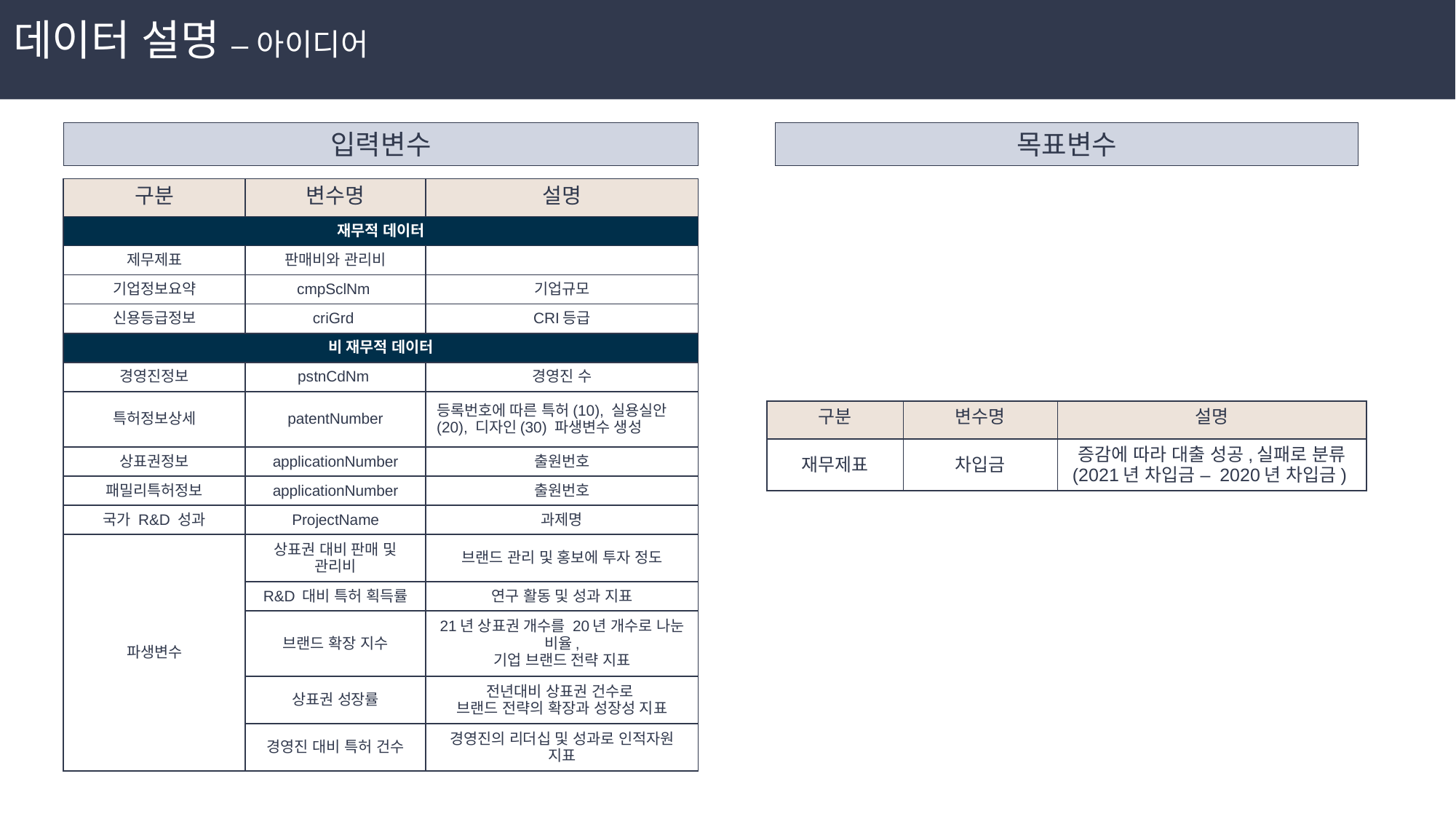

# 데이터 설명 – 아이디어
입력변수
목표변수
| 구분 | 변수명 | 설명 |
| --- | --- | --- |
| 재무적 데이터 |  |  |
| 제무제표 | 판매비와 관리비 |  |
| 기업정보요약 | cmpSclNm | 기업규모 |
| 신용등급정보 | criGrd | CRI등급 |
| 비 재무적 데이터 |  |  |
| 경영진정보 | pstnCdNm | 경영진 수 |
| 특허정보상세 | patentNumber | 등록번호에 따른 특허(10), 실용실안(20), 디자인(30) 파생변수 생성 |
| 상표권정보 | applicationNumber | 출원번호 |
| 패밀리특허정보 | applicationNumber | 출원번호 |
| 국가 R&D 성과 | ProjectName | 과제명 |
| 파생변수 | 상표권 대비 판매 및 관리비 | 브랜드 관리 및 홍보에 투자 정도 |
|  | R&D 대비 특허 획득률 | 연구 활동 및 성과 지표 |
|  | 브랜드 확장 지수 | 21년 상표권 개수를 20년 개수로 나눈 비율, 기업 브랜드 전략 지표 |
|  | 상표권 성장률 | 전년대비 상표권 건수로 브랜드 전략의 확장과 성장성 지표 |
|  | 경영진 대비 특허 건수 | 경영진의 리더십 및 성과로 인적자원 지표 |
| 구분 | 변수명 | 설명 |
| --- | --- | --- |
| 재무제표 | 차입금 | 증감에 따라 대출 성공,실패로 분류 (2021년 차입금 – 2020년 차입금) |